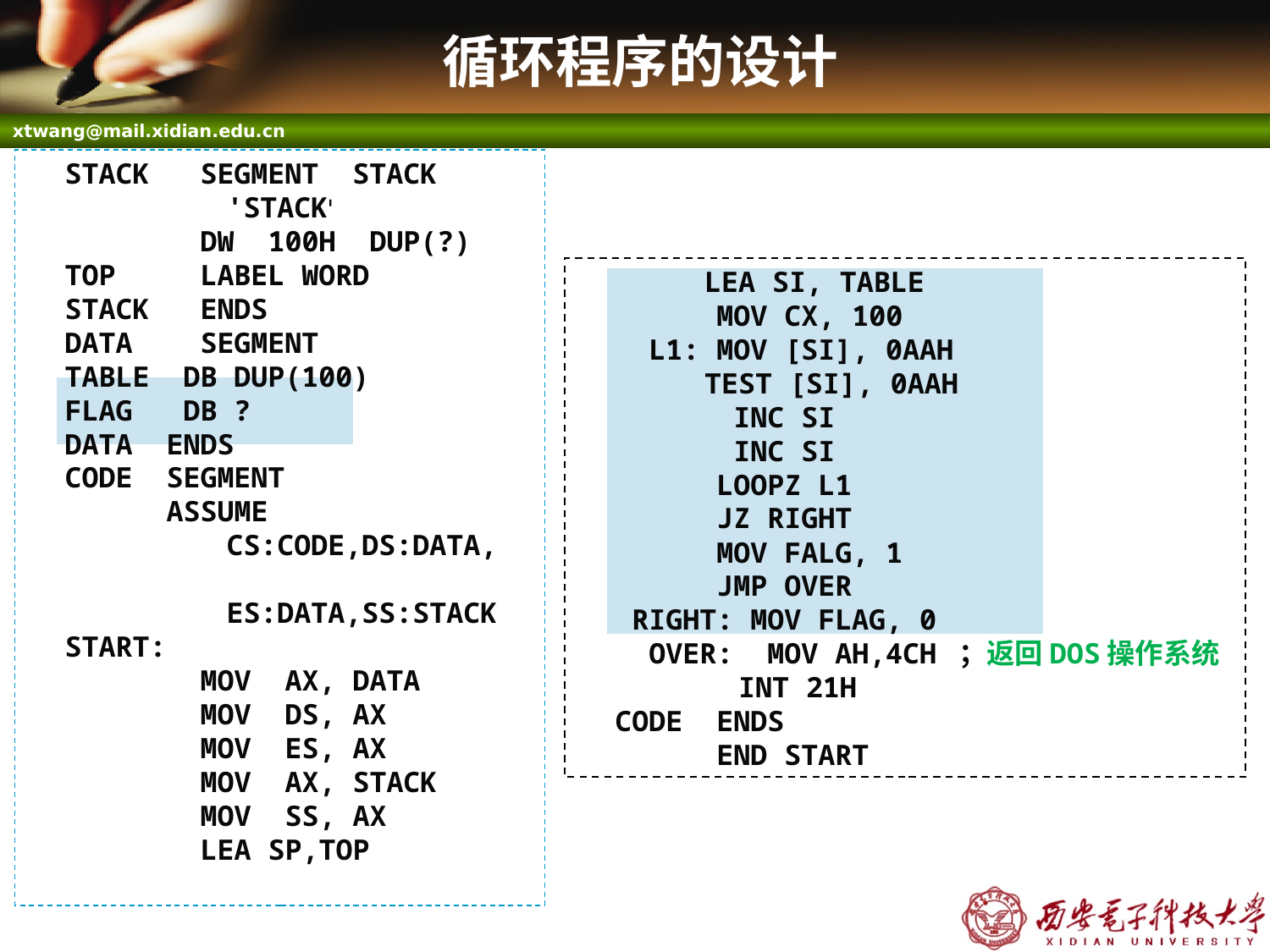

# 循环程序的设计
STACK   SEGMENT  STACK  'STACK'
        DW  100H  DUP(?)
TOP     LABEL WORD
STACK   ENDS
DATA    SEGMENT
TABLE  DB DUP(100)
FLAG   DB ?
DATA  ENDS
CODE  SEGMENT
      ASSUME  CS:CODE,DS:DATA,
              ES:DATA,SS:STACK
START:
        MOV  AX, DATA
        MOV  DS, AX
        MOV  ES, AX
        MOV  AX, STACK
        MOV  SS, AX
        LEA SP,TOP

	LEA SI, TABLE
      MOV CX, 100
  L1: MOV [SI], 0AAH
	TEST [SI], 0AAH
       INC SI
       INC SI
      LOOPZ L1
      JZ RIGHT
      MOV FALG, 1
      JMP OVER
 RIGHT: MOV FLAG, 0
  OVER:  MOV AH,4CH	；返回DOS操作系统
	  INT 21H
CODE  ENDS
      END START